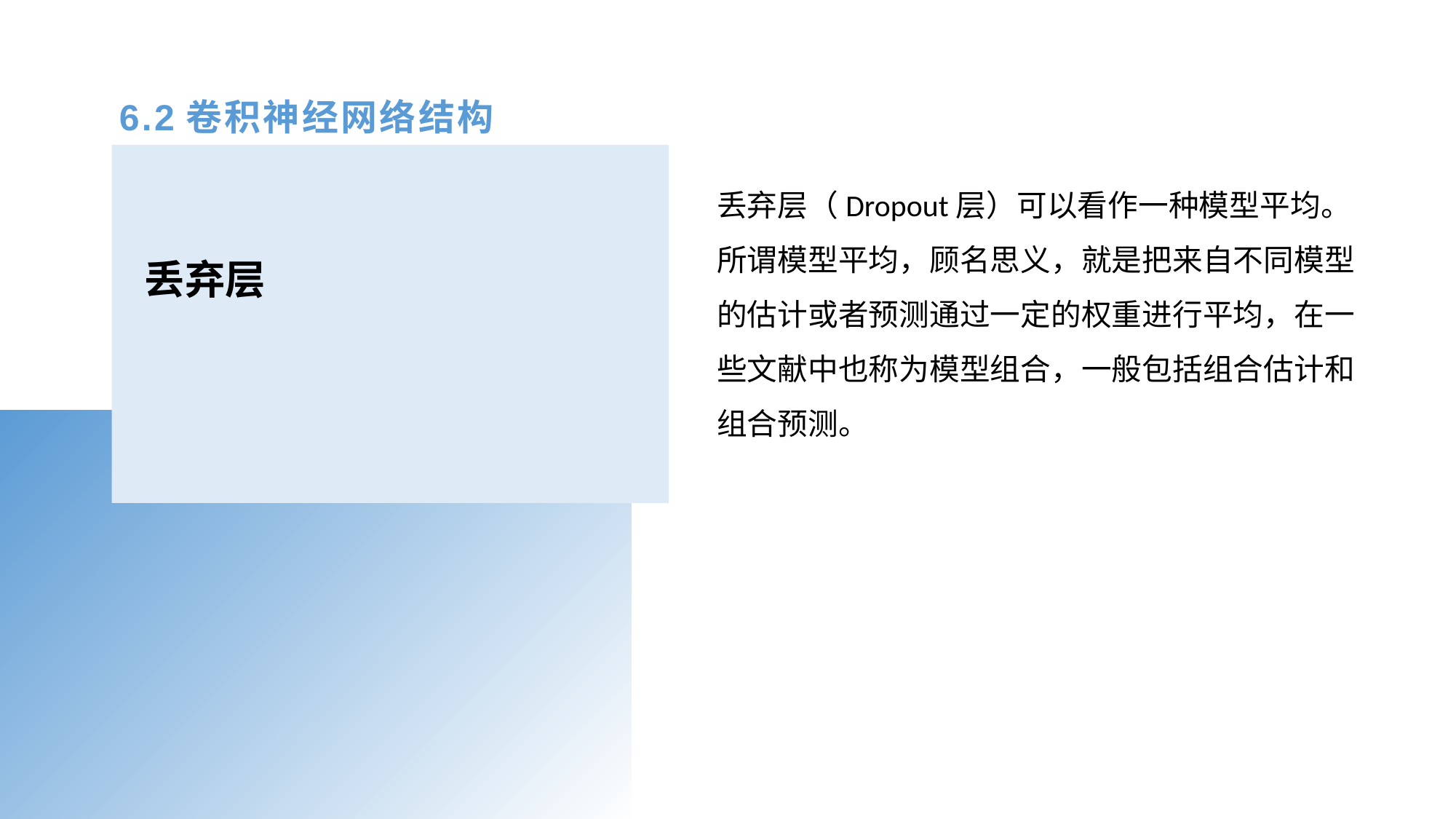

6.2卷积神经网络结构

丢弃层（Dropout层）可以看作一种模型平均。所谓模型平均，顾名思义，就是把来自不同模型的估计或者预测通过一定的权重进行平均，在一些文献中也称为模型组合，一般包括组合估计和组合预测。
丢弃层